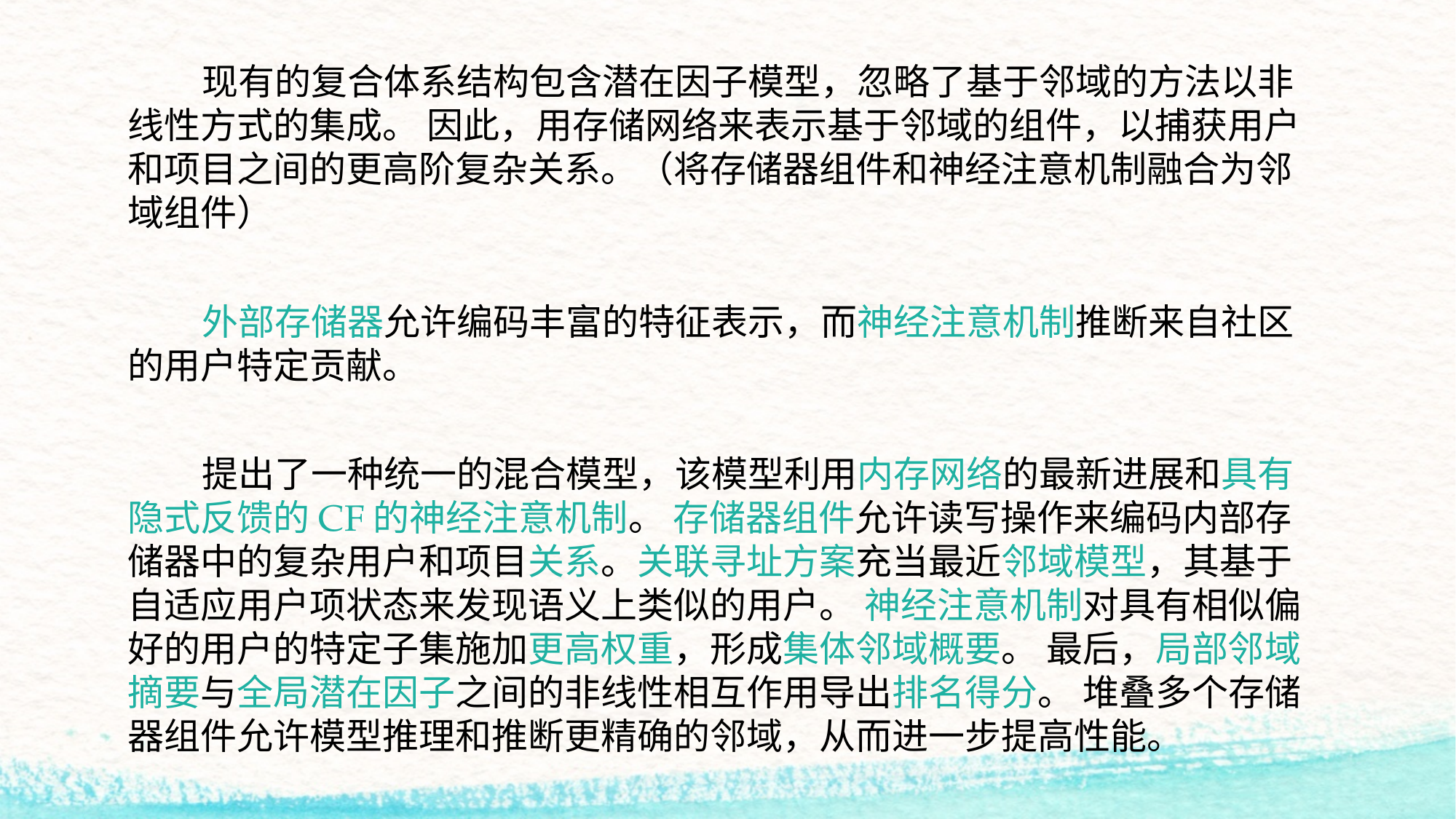

现有的复合体系结构包含潜在因子模型，忽略了基于邻域的方法以非线性方式的集成。 因此，用存储网络来表示基于邻域的组件，以捕获用户和项目之间的更高阶复杂关系。（将存储器组件和神经注意机制融合为邻域组件）
        外部存储器允许编码丰富的特征表示，而神经注意机制推断来自社区的用户特定贡献。
        提出了一种统一的混合模型，该模型利用内存网络的最新进展和具有隐式反馈的CF的神经注意机制。 存储器组件允许读写操作来编码内部存储器中的复杂用户和项目关系。关联寻址方案充当最近邻域模型，其基于自适应用户项状态来发现语义上类似的用户。 神经注意机制对具有相似偏好的用户的特定子集施加更高权重，形成集体邻域概要。 最后，局部邻域摘要与全局潜在因子之间的非线性相互作用导出排名得分。 堆叠多个存储器组件允许模型推理和推断更精确的邻域，从而进一步提高性能。